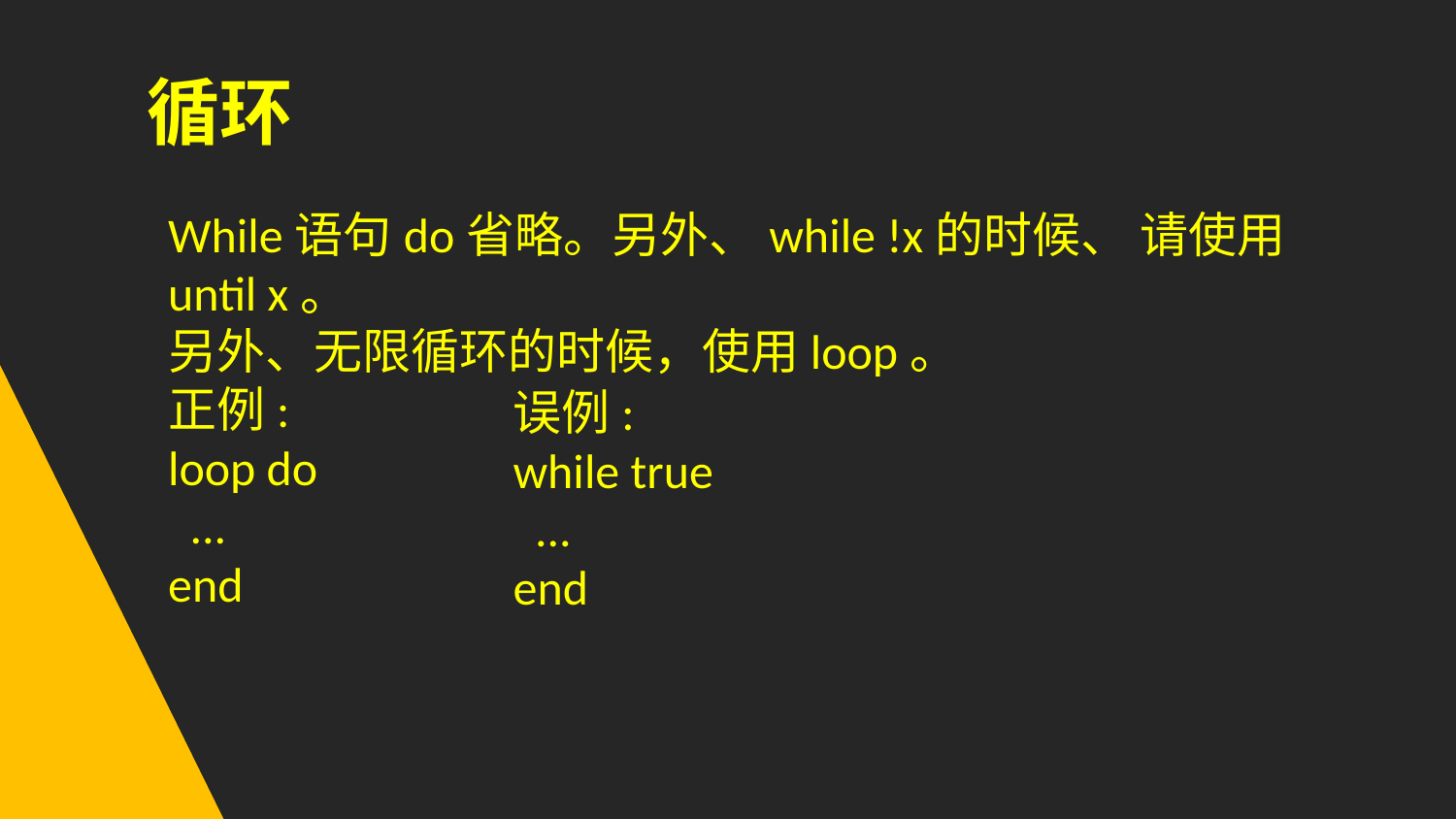

循环
While语句do省略。另外、while !x的时候、 请使用until x。
另外、无限循环的时候，使用loop。
正例:
loop do
  ...
end

误例:
while true
  ...
end